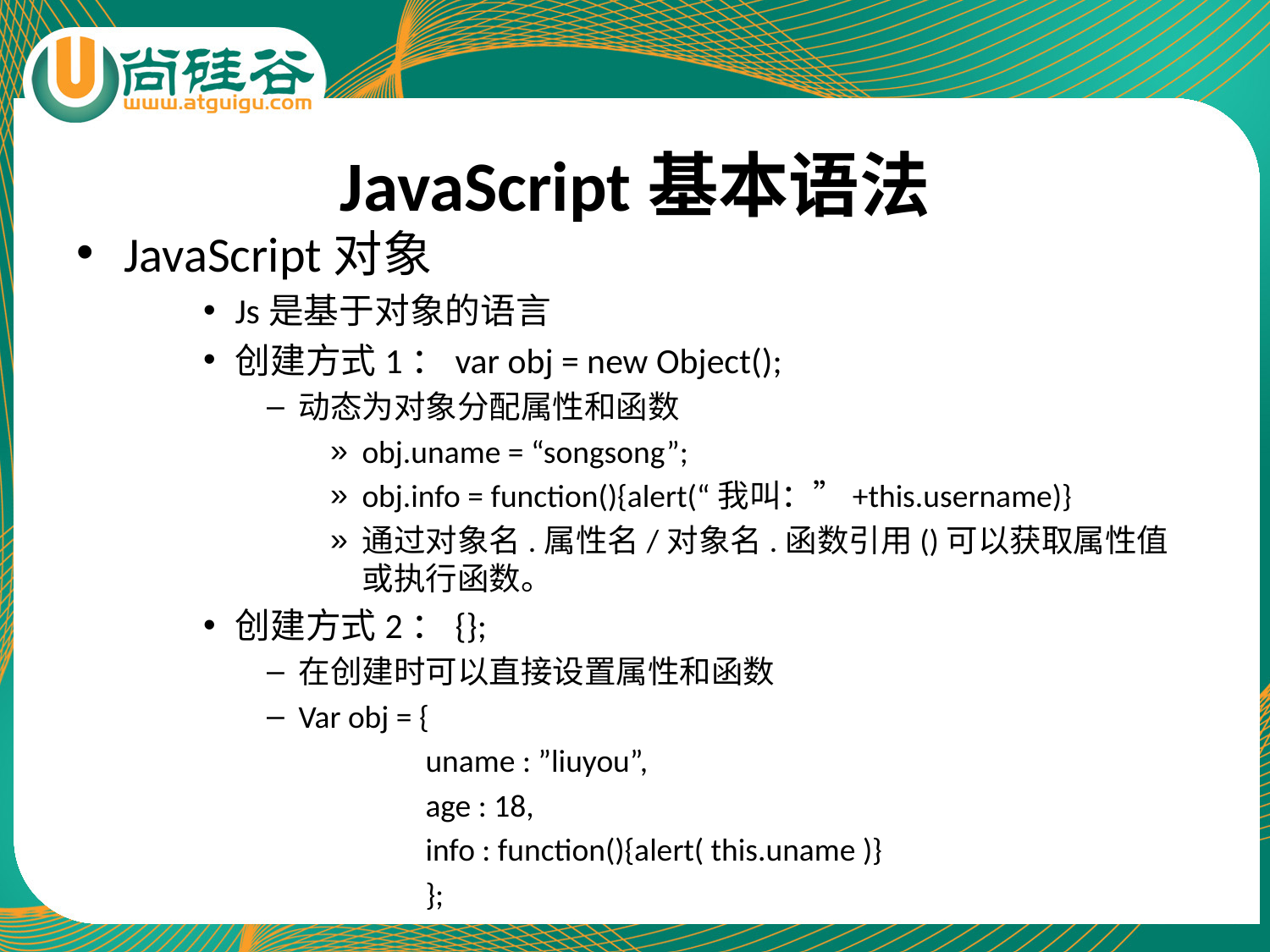

# JavaScript基本语法
JavaScript对象
Js是基于对象的语言
创建方式1：var obj = new Object();
动态为对象分配属性和函数
obj.uname = “songsong”;
obj.info = function(){alert(“我叫：”+this.username)}
通过对象名.属性名/对象名.函数引用()可以获取属性值或执行函数。
创建方式2：{};
在创建时可以直接设置属性和函数
Var obj = {
	uname : ”liuyou”,
	age : 18,
	info : function(){alert( this.uname )}
	};